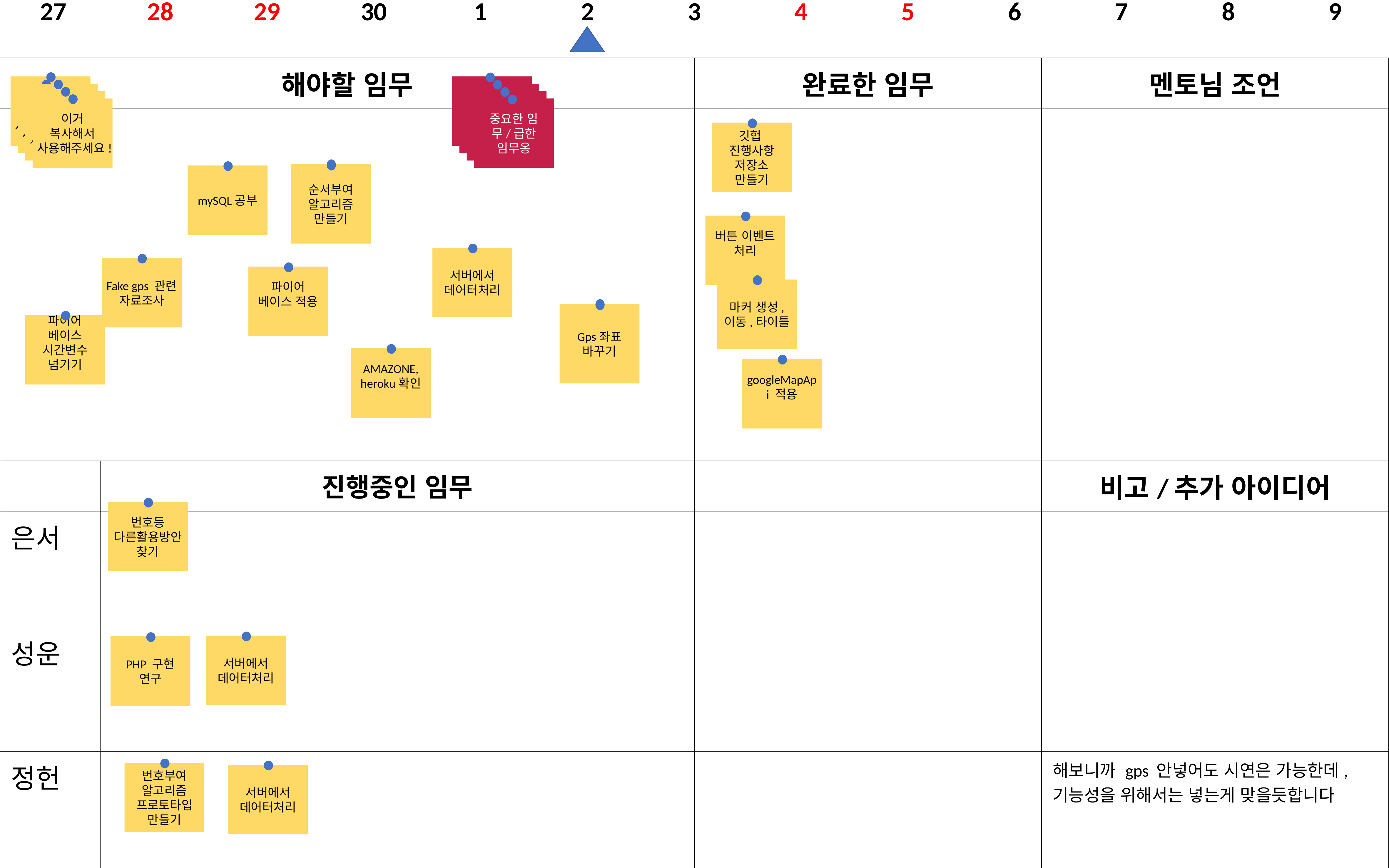

| 27 | 28 | 29 | 30 | 1 | 2 | 3 | 4 | 5 | 6 | 7 | 8 | 9 |
| --- | --- | --- | --- | --- | --- | --- | --- | --- | --- | --- | --- | --- |

| 해야할 임무 |  | 완료한 임무 | 멘토님 조언 |
| --- | --- | --- | --- |
|  |  |  |  |
|  | 진행중인 임무 |  | 비고/추가 아이디어 |
| 은서 |  |  |  |
| 성운 |  |  |  |
| 정헌 |  |  | 해보니까 gps 안넣어도 시연은 가능한데, 기능성을 위해서는 넣는게 맞을듯합니다 |

이거 복사해서 사용해주세요!

중요한 임무/급한 임무옹

이거 복사해서 사용해주세요!

중요한 임무/급한 임무옹

이거 복사해서 사용해주세요!

중요한 임무/급한 임무옹

이거 복사해서 사용해주세요!

중요한 임무/급한 임무옹

깃헙  진행사항 저장소 만들기

순서부여 알고리즘 만들기

mySQL공부

버튼 이벤트 처리

서버에서 데어터처리

Fake gps 관련 자료조사

파이어 베이스 적용

마커 생성, 이동,타이틀

Gps좌표 바꾸기

파이어 베이스 시간변수 넘기기

AMAZONE, heroku확인

googleMapApi 적용

번호등 다른활용방안 찾기

서버에서 데어터처리

PHP 구현 연구

번호부여 알고리즘 프로토타입 만들기

서버에서 데어터처리